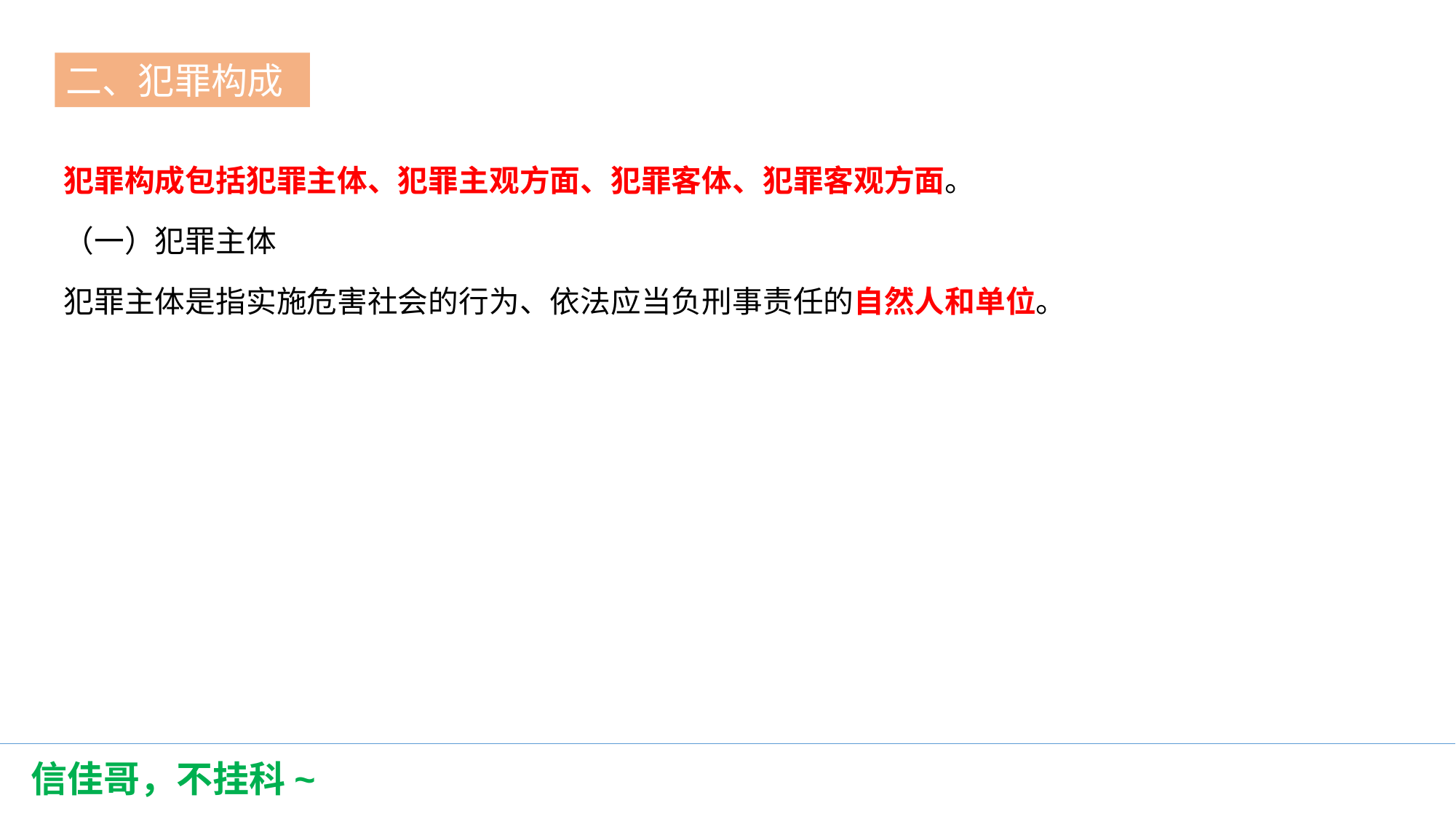

二、犯罪构成
第一节
犯罪构成包括犯罪主体、犯罪主观方面、犯罪客体、犯罪客观方面。
（一）犯罪主体
犯罪主体是指实施危害社会的行为、依法应当负刑事责任的自然人和单位。